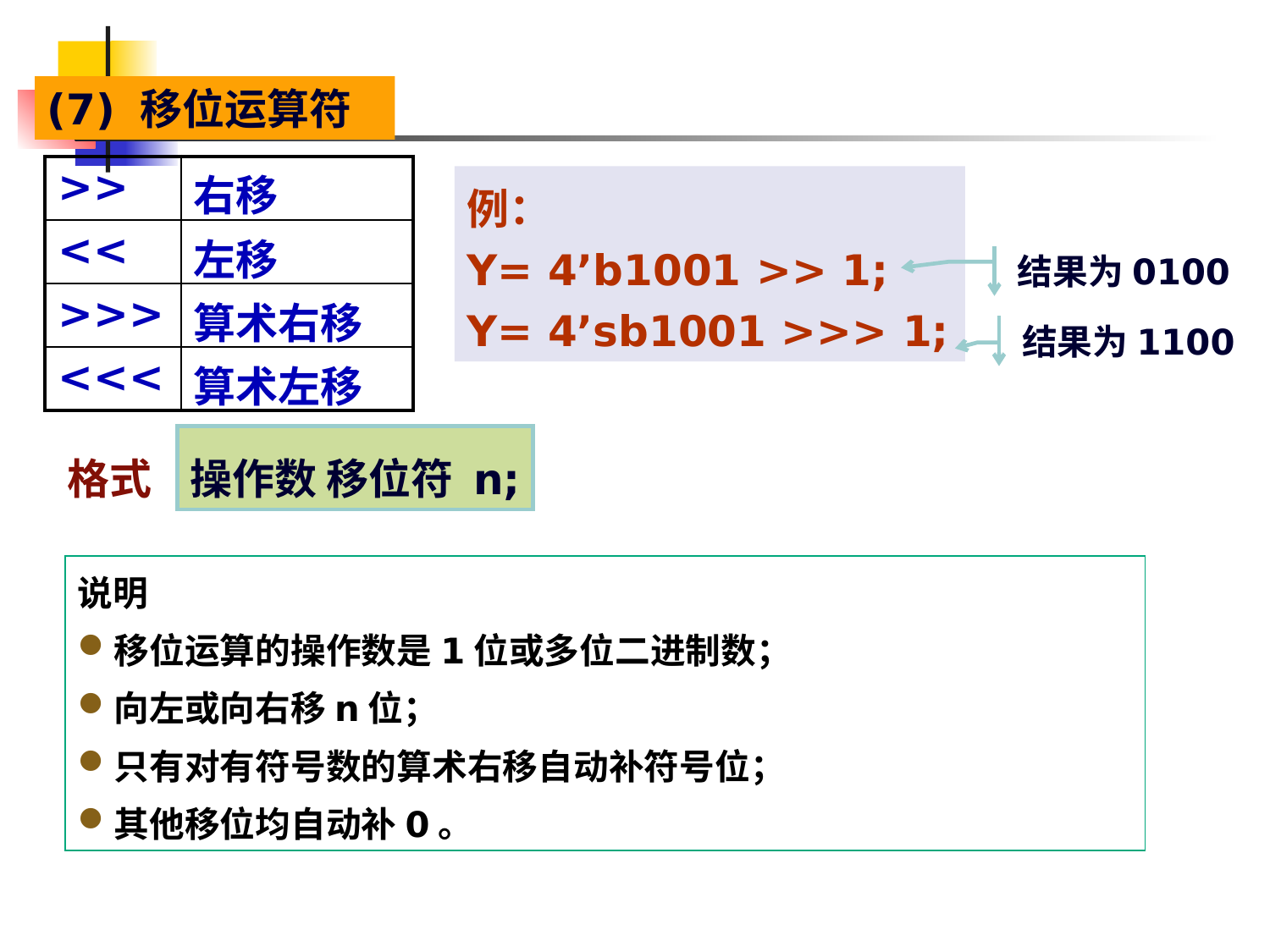

(7) 移位运算符
| >> | 右移 |
| --- | --- |
| << | 左移 |
| >>> | 算术右移 |
| <<< | 算术左移 |
例：
Y= 4’b1001 >> 1;
Y= 4’sb1001 >>> 1;
结果为0100
结果为1100
格式
操作数 移位符 n;
说明
移位运算的操作数是1位或多位二进制数；
向左或向右移n位；
只有对有符号数的算术右移自动补符号位；
其他移位均自动补0。